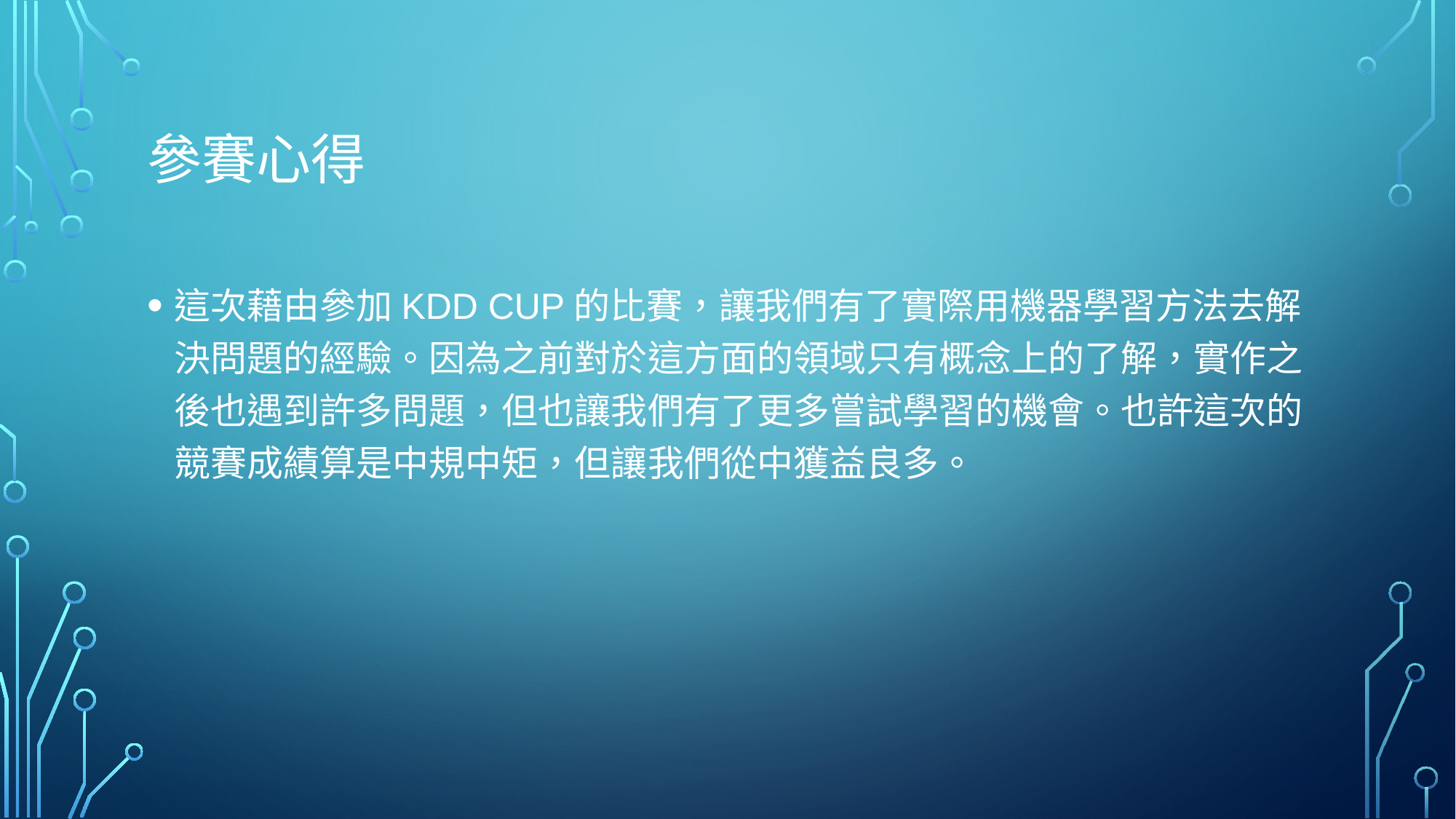

# 參賽心得
這次藉由參加KDD CUP的比賽，讓我們有了實際用機器學習方法去解決問題的經驗。因為之前對於這方面的領域只有概念上的了解，實作之後也遇到許多問題，但也讓我們有了更多嘗試學習的機會。也許這次的競賽成績算是中規中矩，但讓我們從中獲益良多。